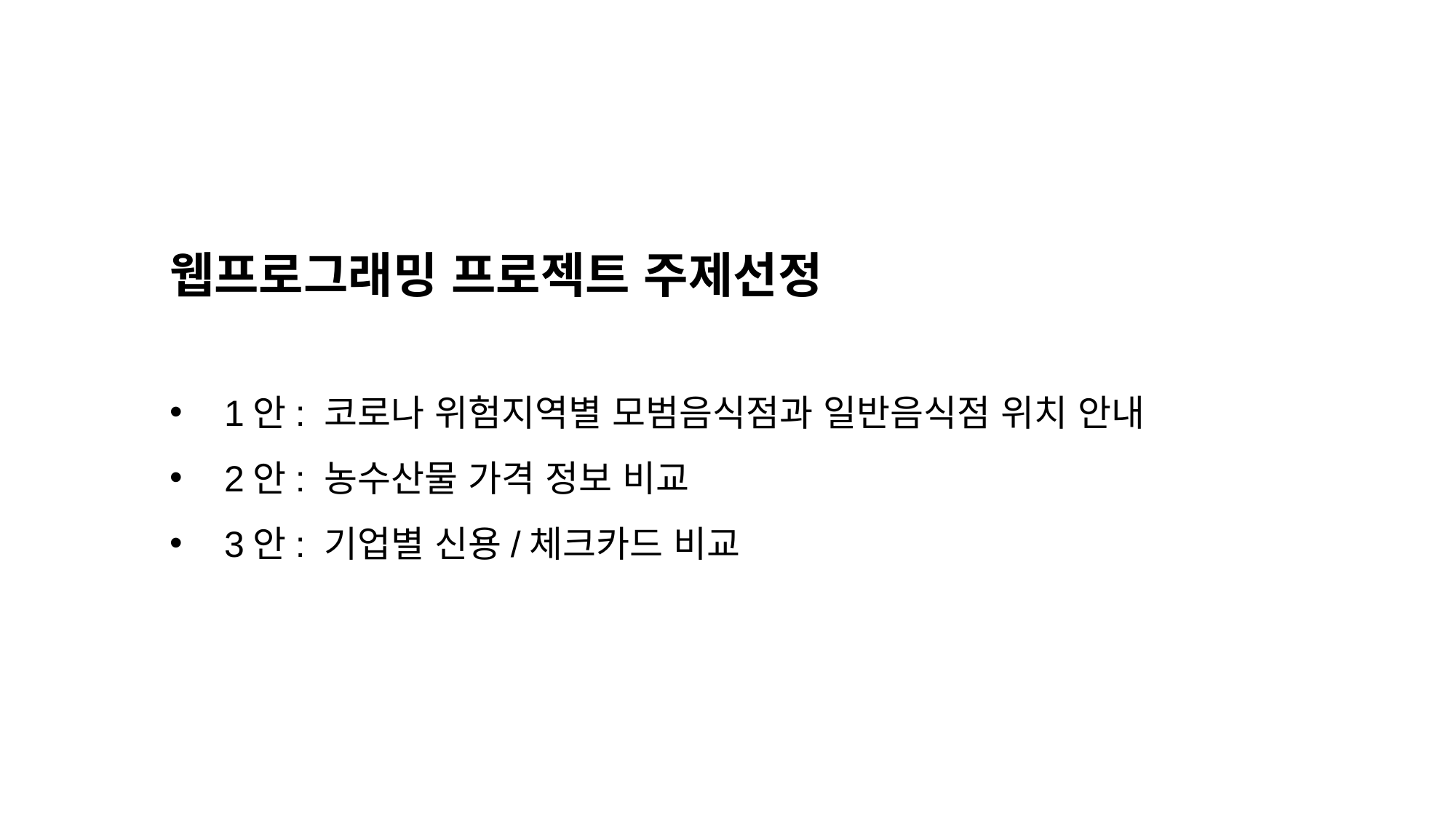

웹프로그래밍 프로젝트 주제선정
1안: 코로나 위험지역별 모범음식점과 일반음식점 위치 안내
2안: 농수산물 가격 정보 비교
3안: 기업별 신용/체크카드 비교